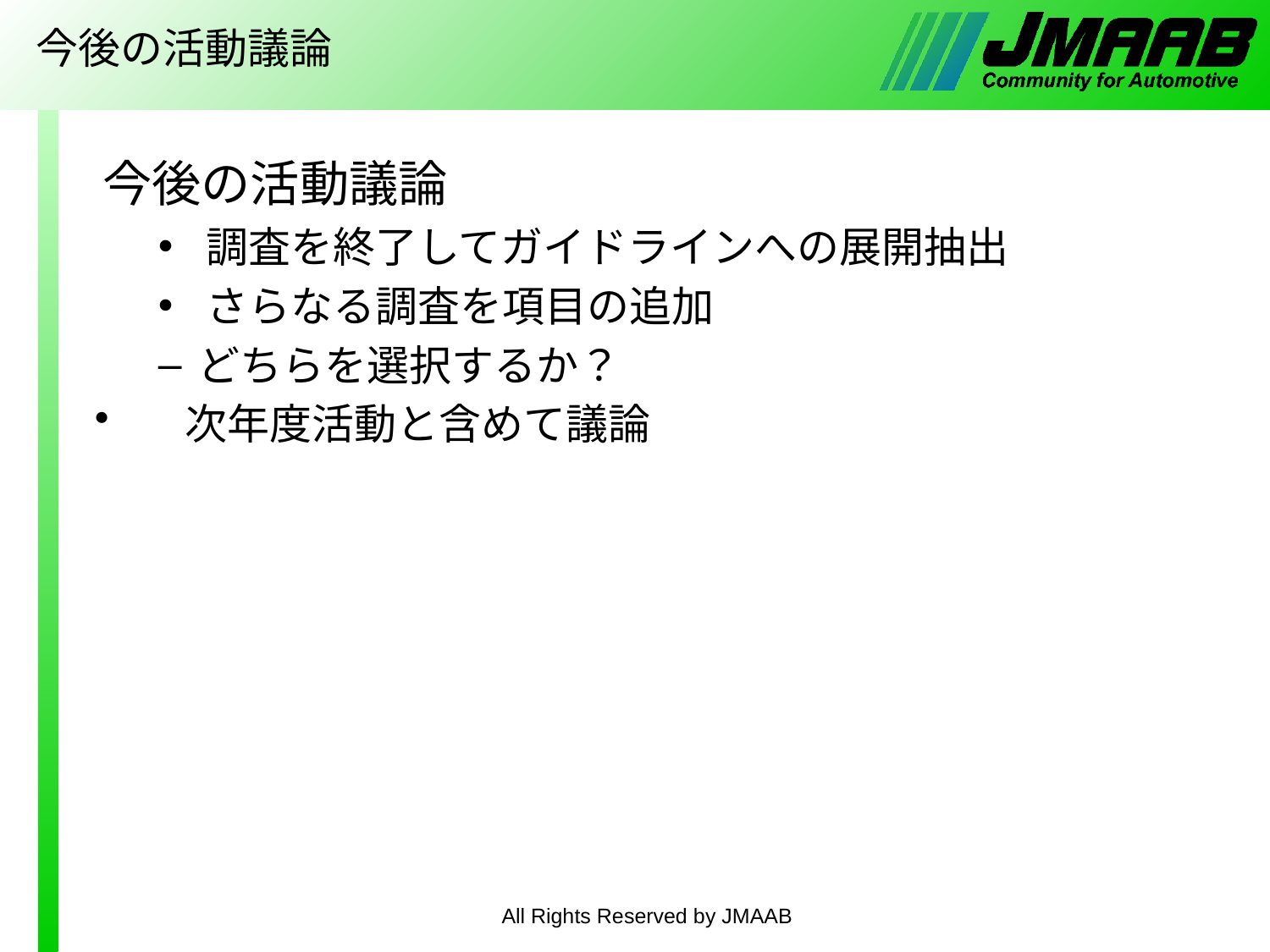

# 今後の活動議論
今後の活動議論
調査を終了してガイドラインへの展開抽出
さらなる調査を項目の追加
どちらを選択するか？
　次年度活動と含めて議論